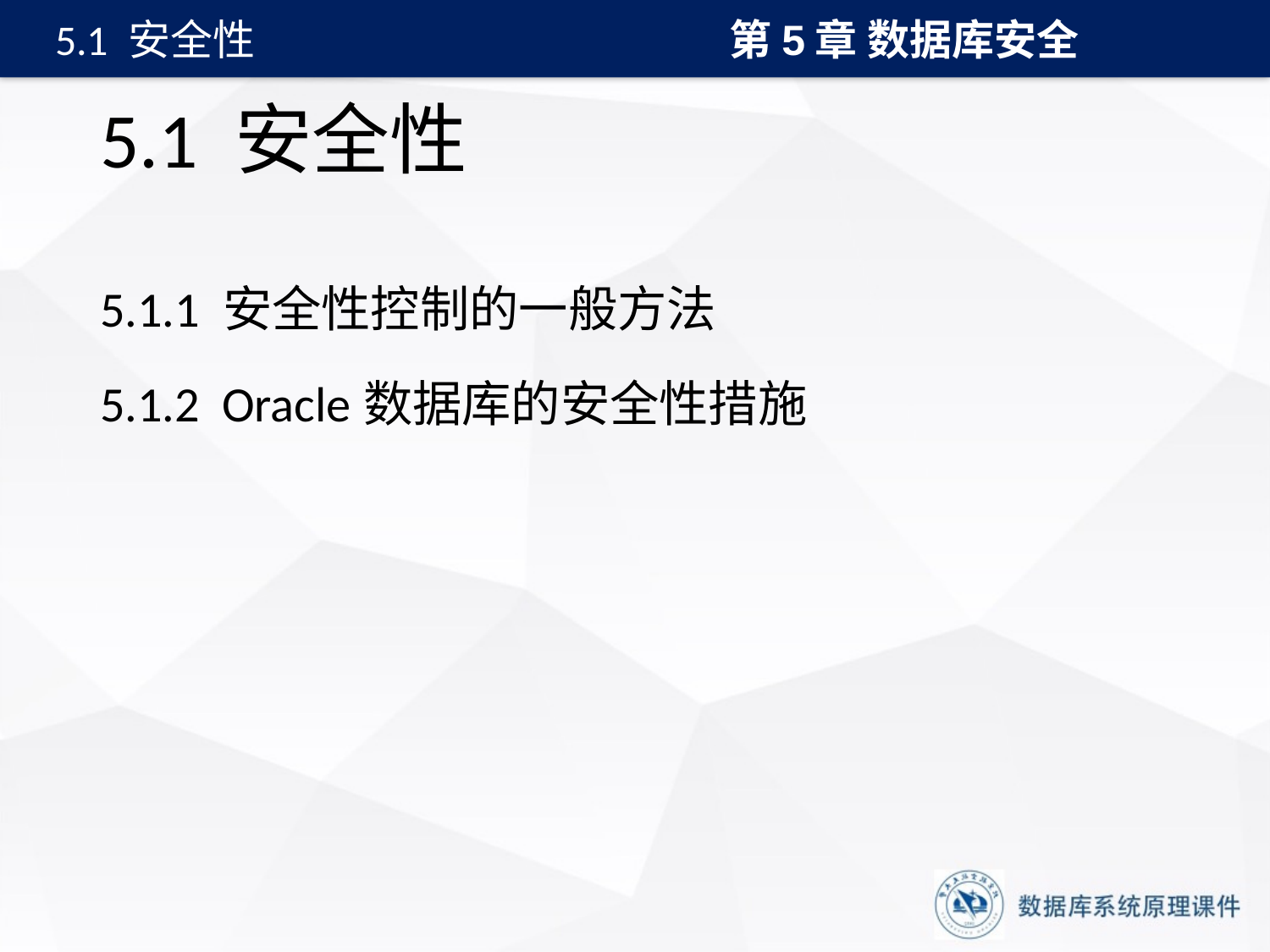

第5章 数据库安全
5.1 安全性
# 5.1 安全性
5.1.1 安全性控制的一般方法
5.1.2  Oracle数据库的安全性措施